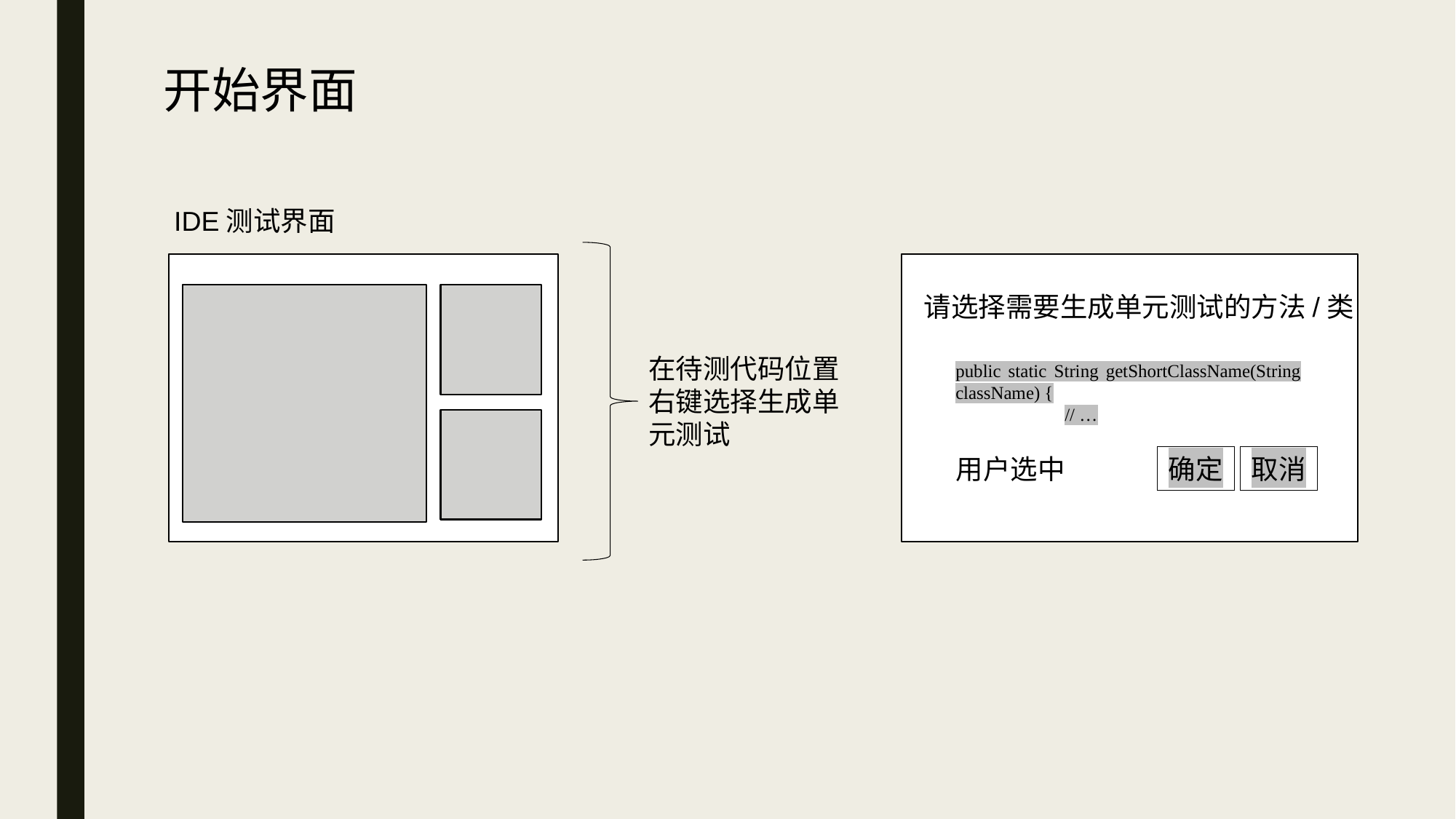

开始界面
IDE测试界面

请选择需要生成单元测试的方法/类

在待测代码位置右键选择生成单元测试
public static String getShortClassName(String className) {
	// …

用户选中
确定
取消